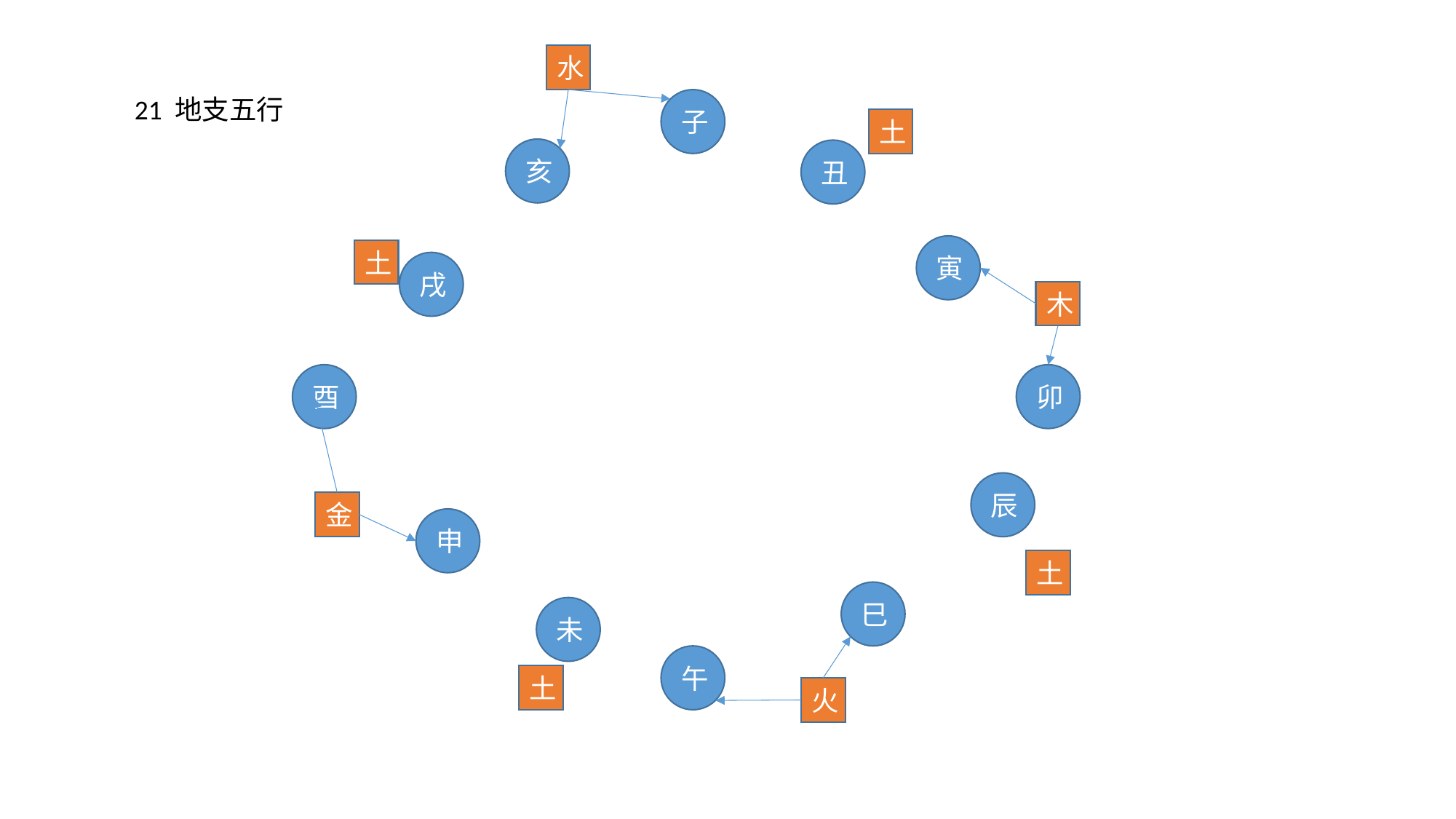

水
21 地支五行
子
土
亥
丑
寅
土
戌
木
酉
卯
辰
金
申
土
巳
未
午
土
火